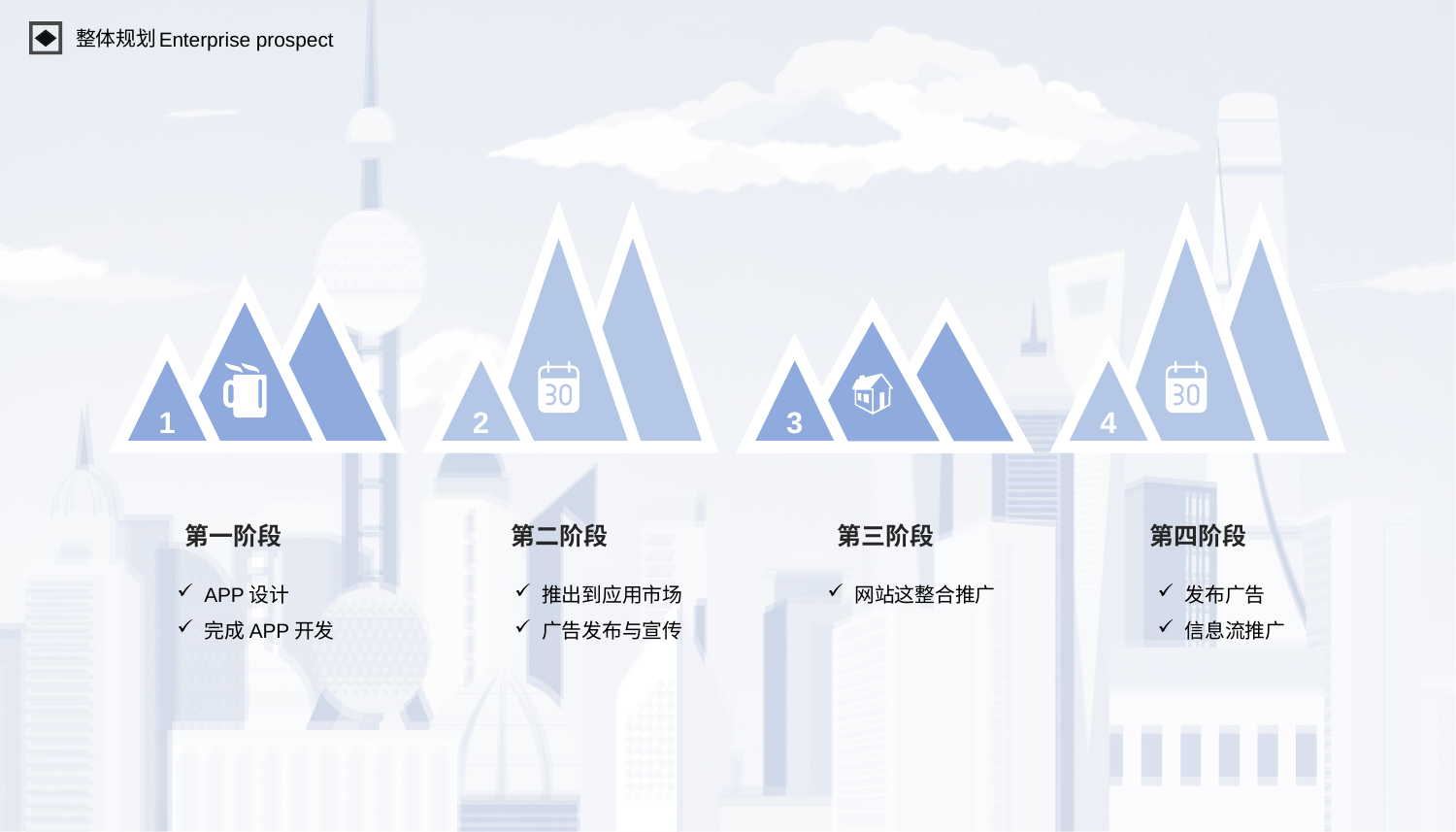

整体规划
Enterprise prospect

2

4

1

3

第一阶段
第二阶段
第三阶段
第四阶段
APP设计
完成APP开发
推出到应用市场
广告发布与宣传
网站这整合推广
发布广告
信息流推广